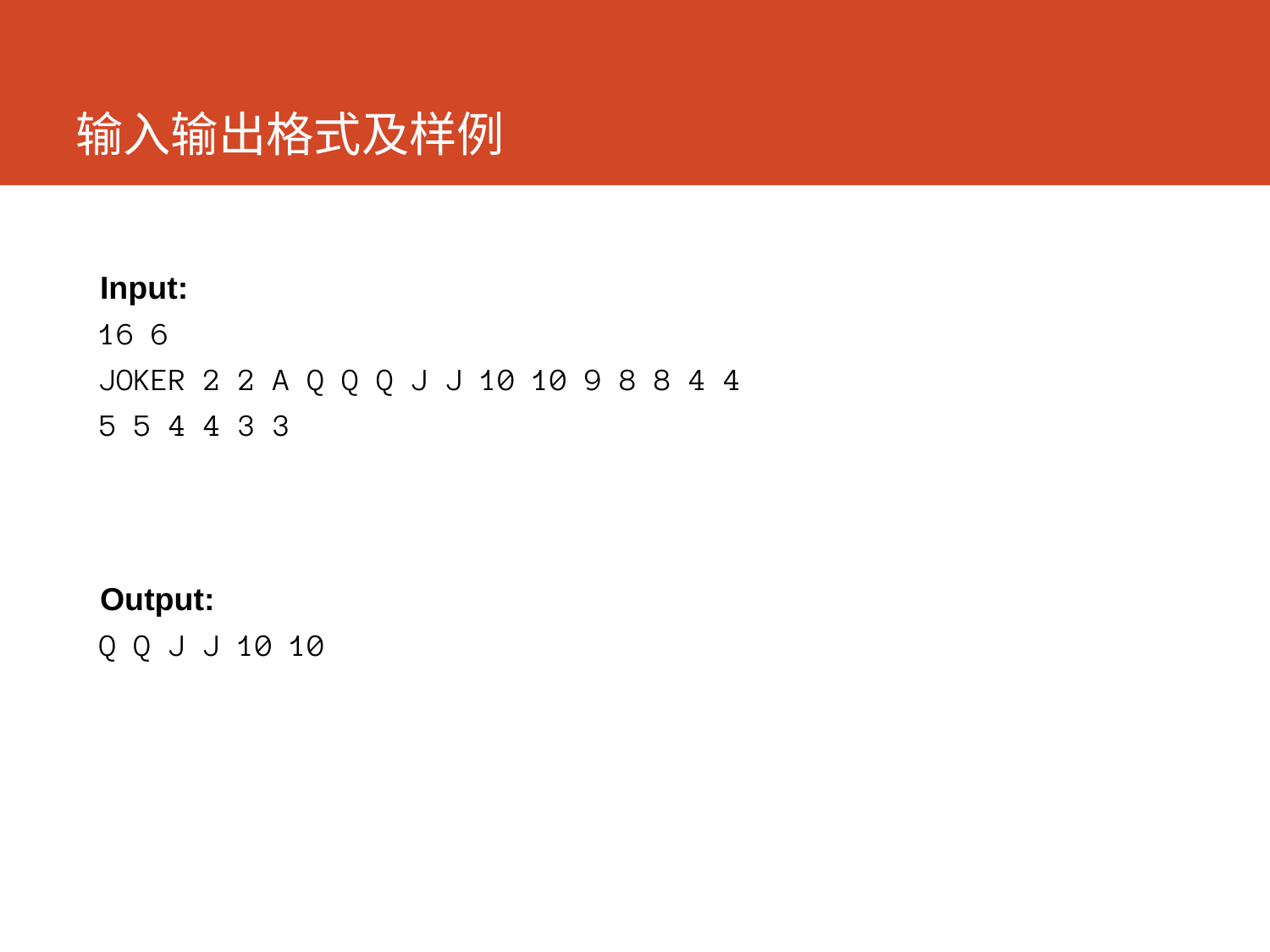

# 输入输出格式及样例
Input:
16 6
JOKER 2 2 A Q Q Q J J 10 10 9 8 8 4 4
5 5 4 4 3 3
Output:
Q Q J J 10 10